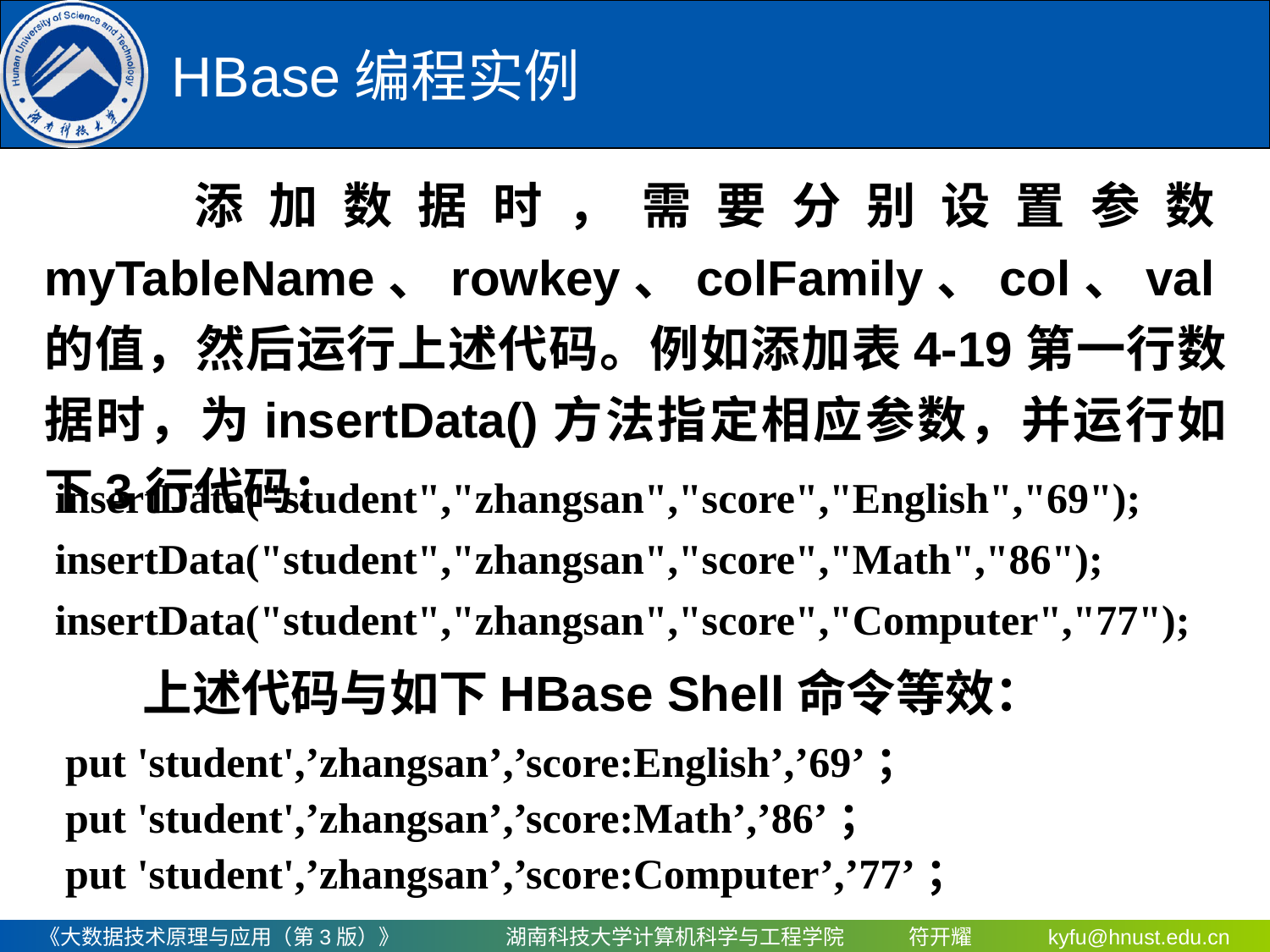

# HBase编程实例
　　添加数据时，需要分别设置参数myTableName、rowkey、colFamily、col、val的值，然后运行上述代码。例如添加表4-19第一行数据时，为insertData()方法指定相应参数，并运行如下3行代码：
insertData("student","zhangsan","score","English","69");
insertData("student","zhangsan","score","Math","86");
insertData("student","zhangsan","score","Computer","77");
　　上述代码与如下HBase Shell命令等效：
put 'student',’zhangsan’,’score:English’,’69’；
put 'student',’zhangsan’,’score:Math’,’86’；
put 'student',’zhangsan’,’score:Computer’,’77’；